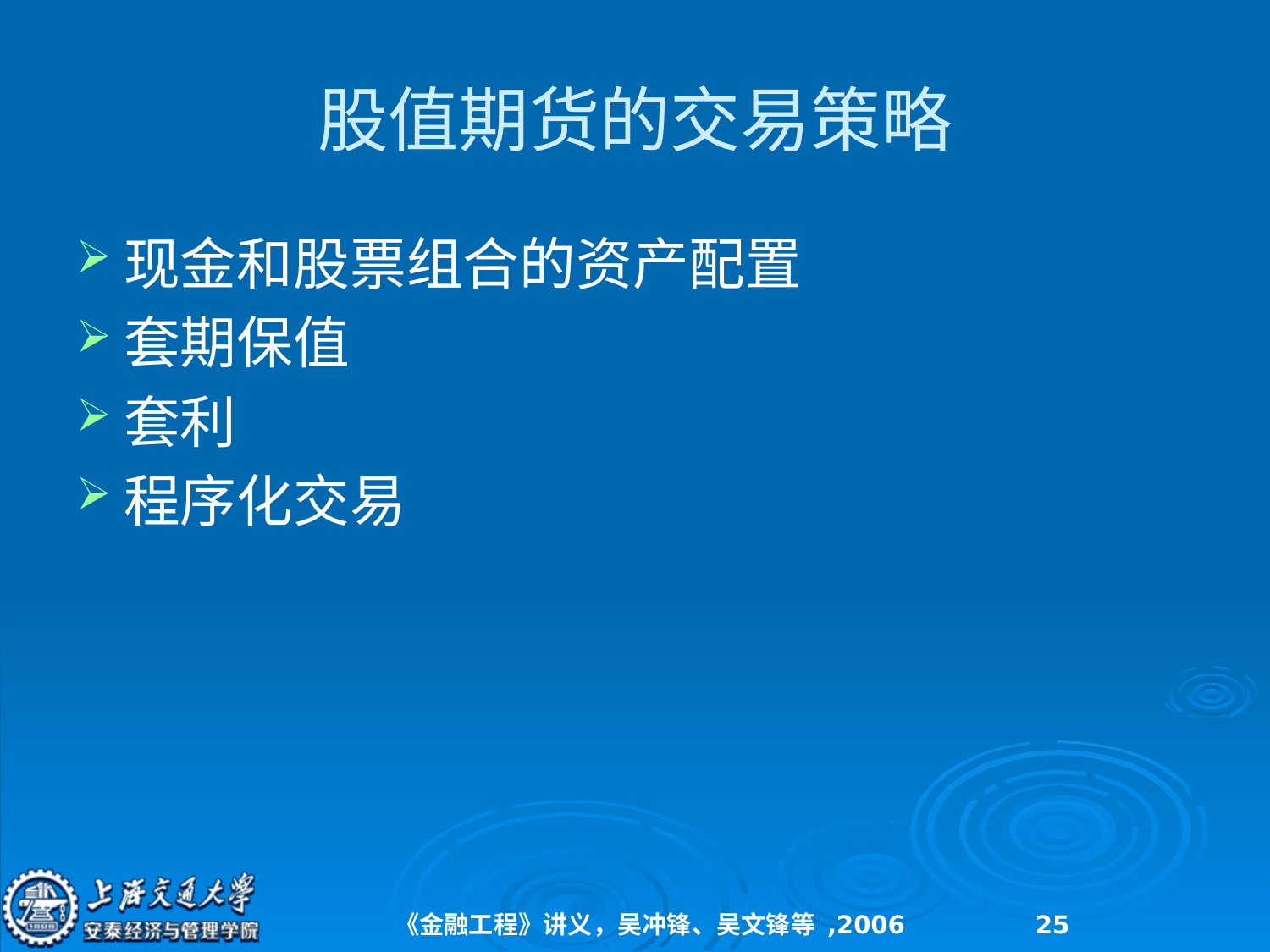

# 股值期货的交易策略
现金和股票组合的资产配置
套期保值
套利
程序化交易